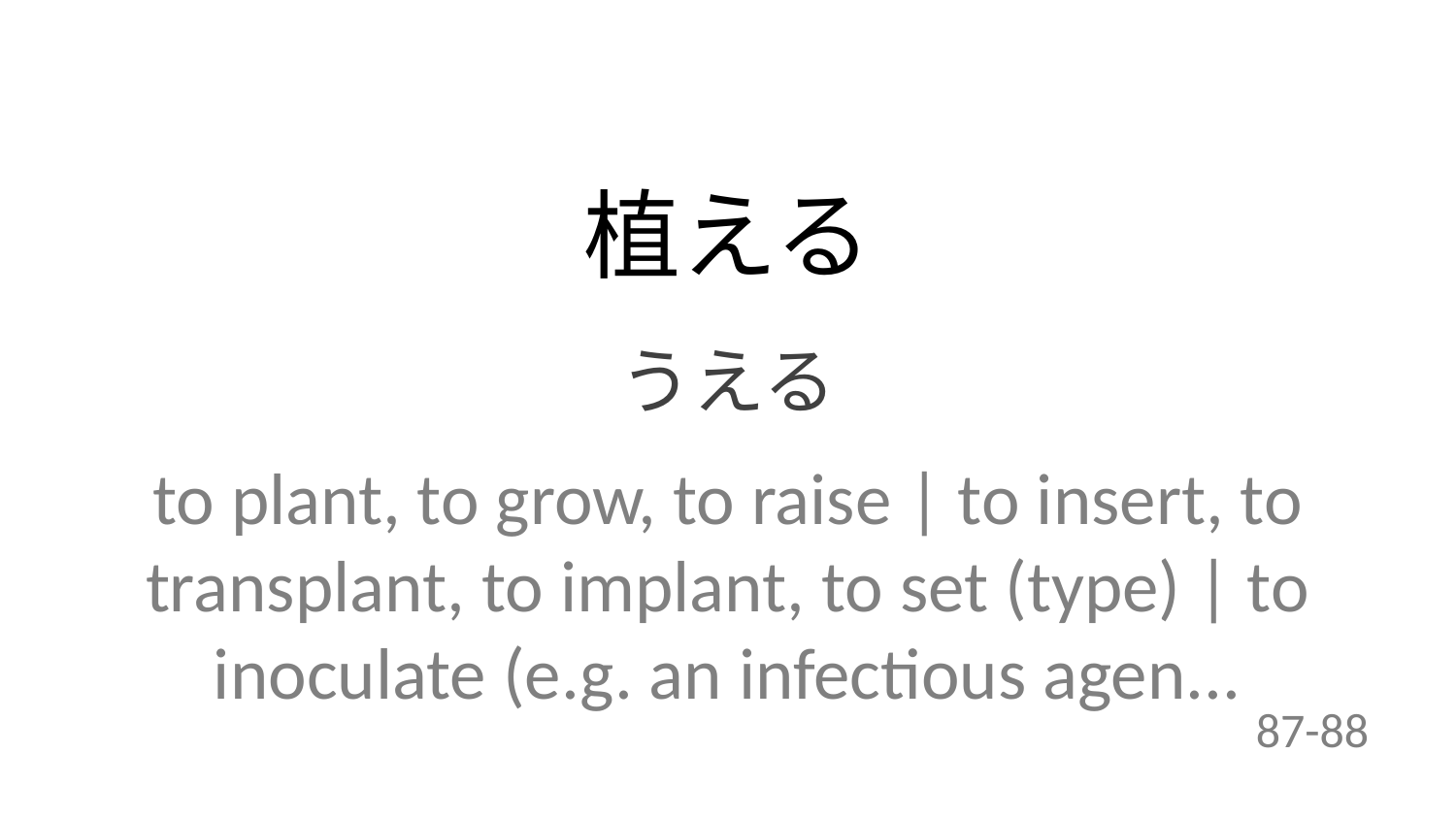

植える

うえる
to plant, to grow, to raise | to insert, to transplant, to implant, to set (type) | to inoculate (e.g. an infectious agen...
87-88